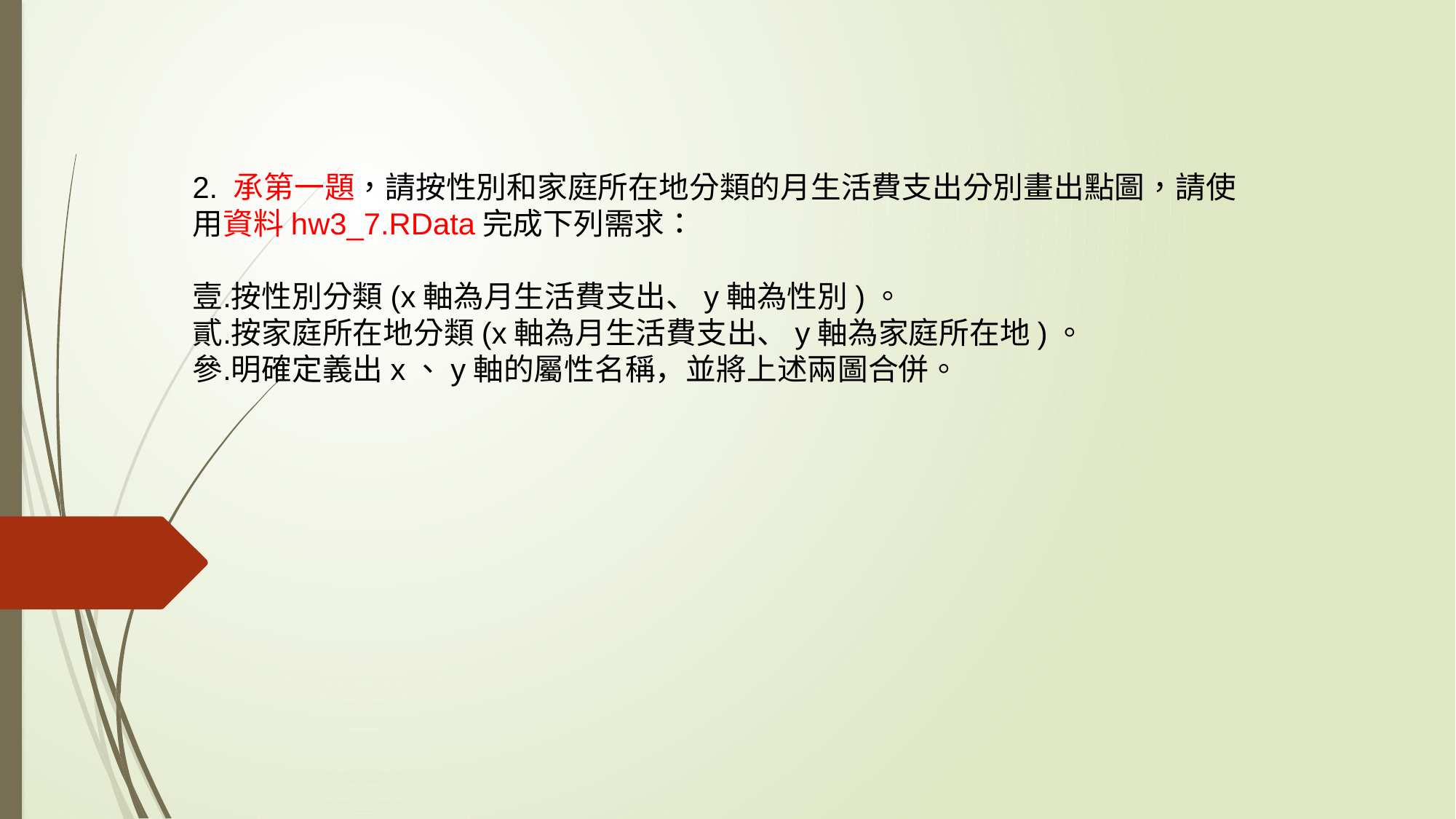

#
2. 承第一題，請按性別和家庭所在地分類的月生活費支出分別畫出點圖，請使用資料hw3_7.RData完成下列需求：

按性別分類(x軸為月生活費支出、y軸為性別)。
按家庭所在地分類(x軸為月生活費支出、y軸為家庭所在地)。
明確定義出x、y軸的屬性名稱，並將上述兩圖合併。